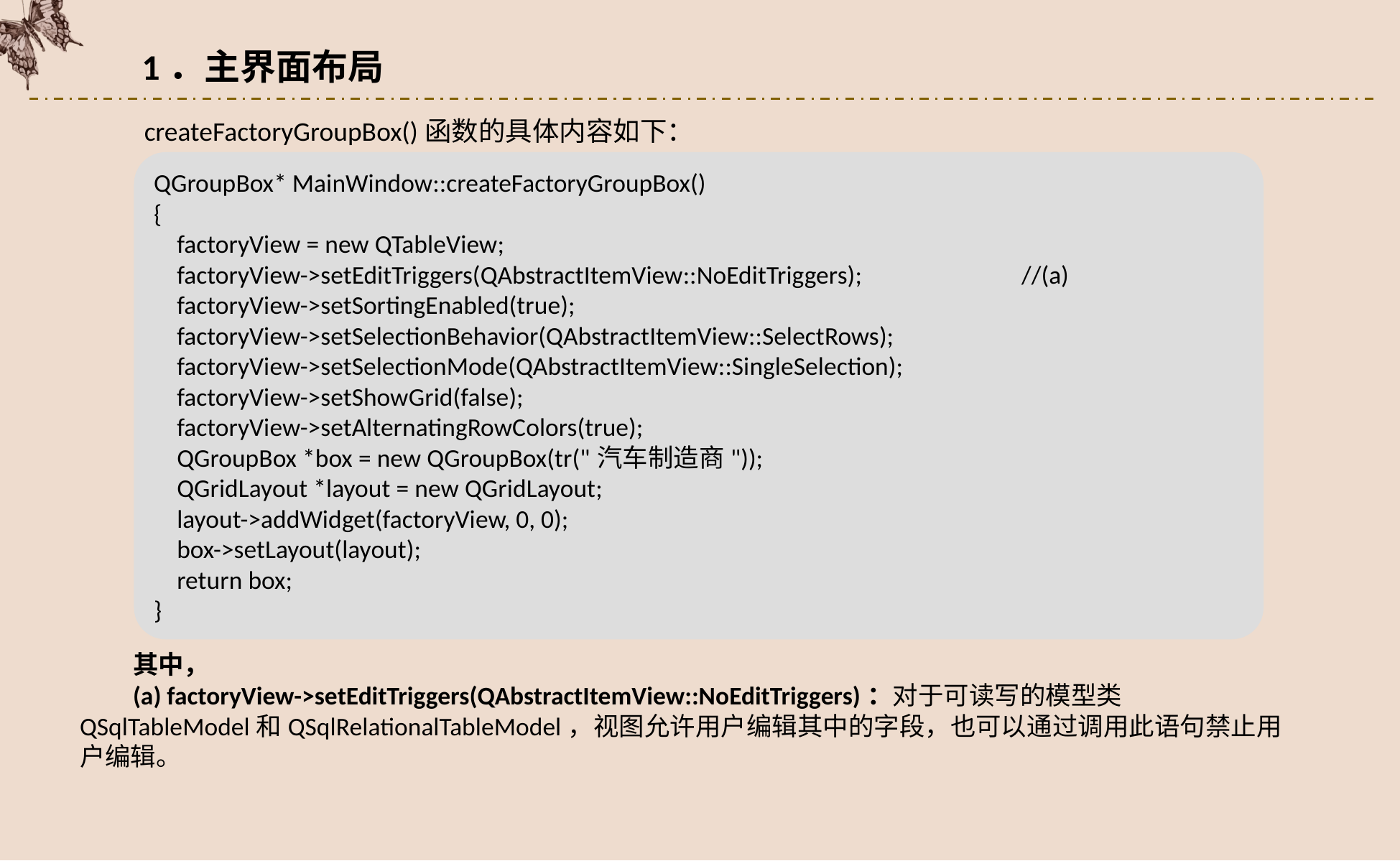

1．主界面布局
createFactoryGroupBox()函数的具体内容如下：
QGroupBox* MainWindow::createFactoryGroupBox()
{
    factoryView = new QTableView;
    factoryView->setEditTriggers(QAbstractItemView::NoEditTriggers);		 //(a)
    factoryView->setSortingEnabled(true);
    factoryView->setSelectionBehavior(QAbstractItemView::SelectRows);
    factoryView->setSelectionMode(QAbstractItemView::SingleSelection);
    factoryView->setShowGrid(false);
    factoryView->setAlternatingRowColors(true);
    QGroupBox *box = new QGroupBox(tr("汽车制造商"));
    QGridLayout *layout = new QGridLayout;
    layout->addWidget(factoryView, 0, 0);
    box->setLayout(layout);
    return box;
}
其中，
(a) factoryView->setEditTriggers(QAbstractItemView::NoEditTriggers)：对于可读写的模型类QSqlTableModel和QSqlRelationalTableModel，视图允许用户编辑其中的字段，也可以通过调用此语句禁止用户编辑。